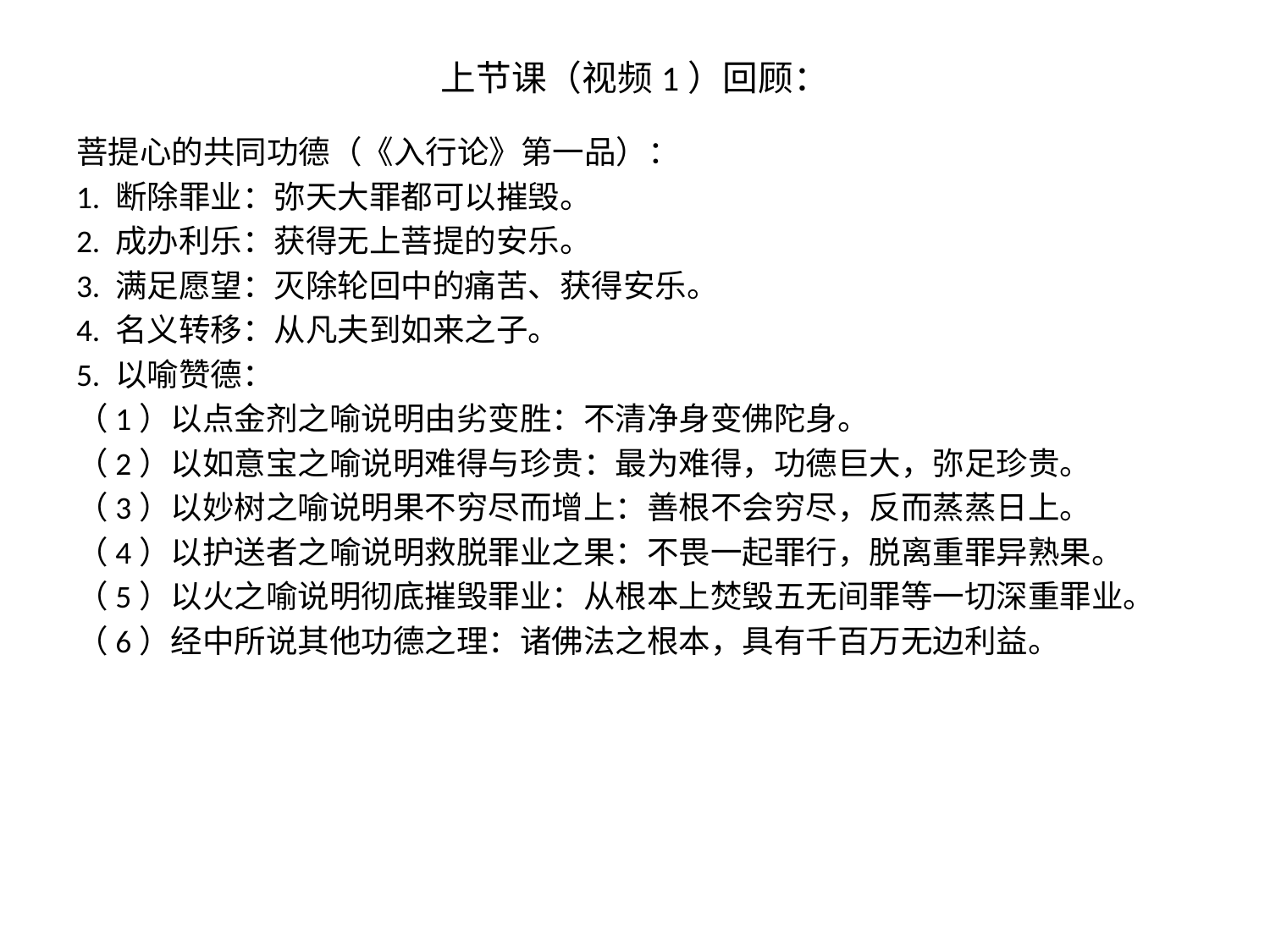

# 上节课（视频1）回顾：
菩提心的共同功德（《入行论》第一品）：
1. 断除罪业：弥天大罪都可以摧毁。
2. 成办利乐：获得无上菩提的安乐。
3. 满足愿望：灭除轮回中的痛苦、获得安乐。
4. 名义转移：从凡夫到如来之子。
5. 以喻赞德：
（1）以点金剂之喻说明由劣变胜：不清净身变佛陀身。
（2）以如意宝之喻说明难得与珍贵：最为难得，功德巨大，弥足珍贵。
（3）以妙树之喻说明果不穷尽而增上：善根不会穷尽，反而蒸蒸日上。
（4）以护送者之喻说明救脱罪业之果：不畏一起罪行，脱离重罪异熟果。
（5）以火之喻说明彻底摧毁罪业：从根本上焚毁五无间罪等一切深重罪业。
（6）经中所说其他功德之理：诸佛法之根本，具有千百万无边利益。